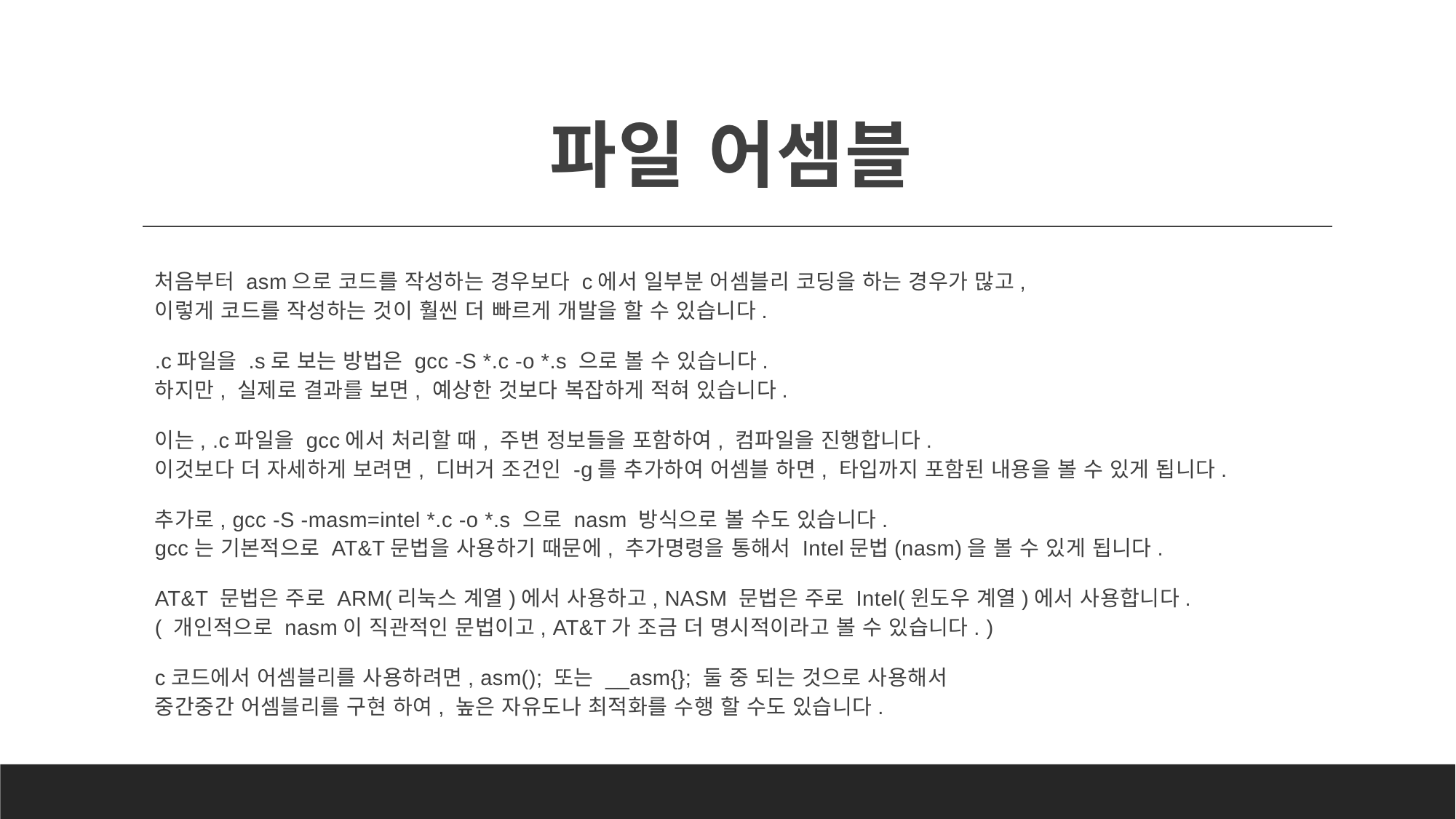

# 파일 어셈블
처음부터 asm으로 코드를 작성하는 경우보다 c에서 일부분 어셈블리 코딩을 하는 경우가 많고,
이렇게 코드를 작성하는 것이 훨씬 더 빠르게 개발을 할 수 있습니다.
.c파일을 .s로 보는 방법은 gcc -S *.c -o *.s 으로 볼 수 있습니다.
하지만, 실제로 결과를 보면, 예상한 것보다 복잡하게 적혀 있습니다.
이는, .c파일을 gcc에서 처리할 때, 주변 정보들을 포함하여, 컴파일을 진행합니다.
이것보다 더 자세하게 보려면, 디버거 조건인 -g를 추가하여 어셈블 하면, 타입까지 포함된 내용을 볼 수 있게 됩니다.
추가로, gcc -S -masm=intel *.c -o *.s 으로 nasm 방식으로 볼 수도 있습니다.
gcc는 기본적으로 AT&T문법을 사용하기 때문에, 추가명령을 통해서 Intel문법(nasm)을 볼 수 있게 됩니다.
AT&T 문법은 주로 ARM(리눅스 계열)에서 사용하고, NASM 문법은 주로 Intel(윈도우 계열)에서 사용합니다.
( 개인적으로 nasm이 직관적인 문법이고, AT&T가 조금 더 명시적이라고 볼 수 있습니다. )
c코드에서 어셈블리를 사용하려면, asm(); 또는 __asm{}; 둘 중 되는 것으로 사용해서
중간중간 어셈블리를 구현 하여, 높은 자유도나 최적화를 수행 할 수도 있습니다.